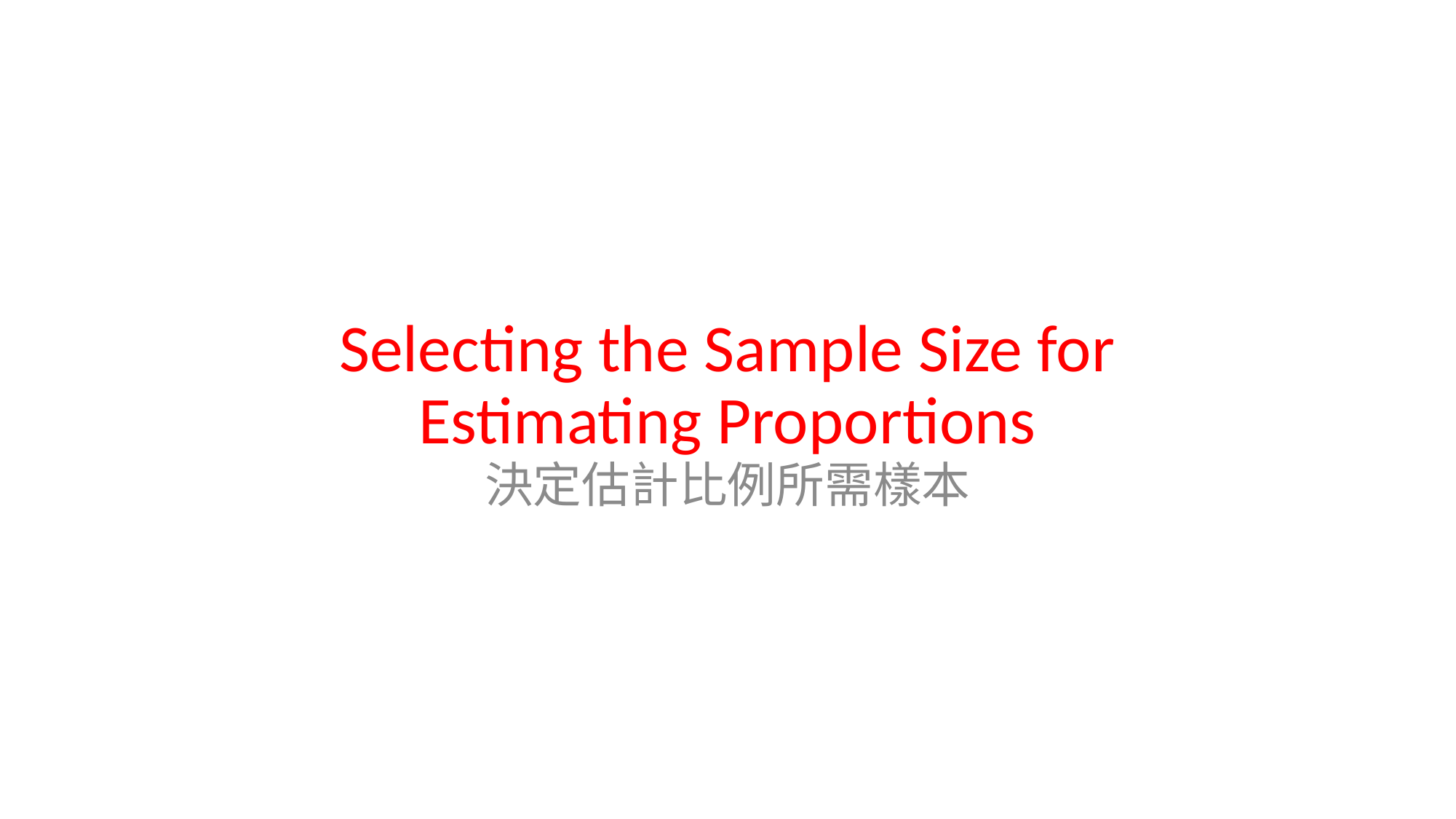

# Selecting the Sample Size for Estimating Proportions
決定估計比例所需樣本